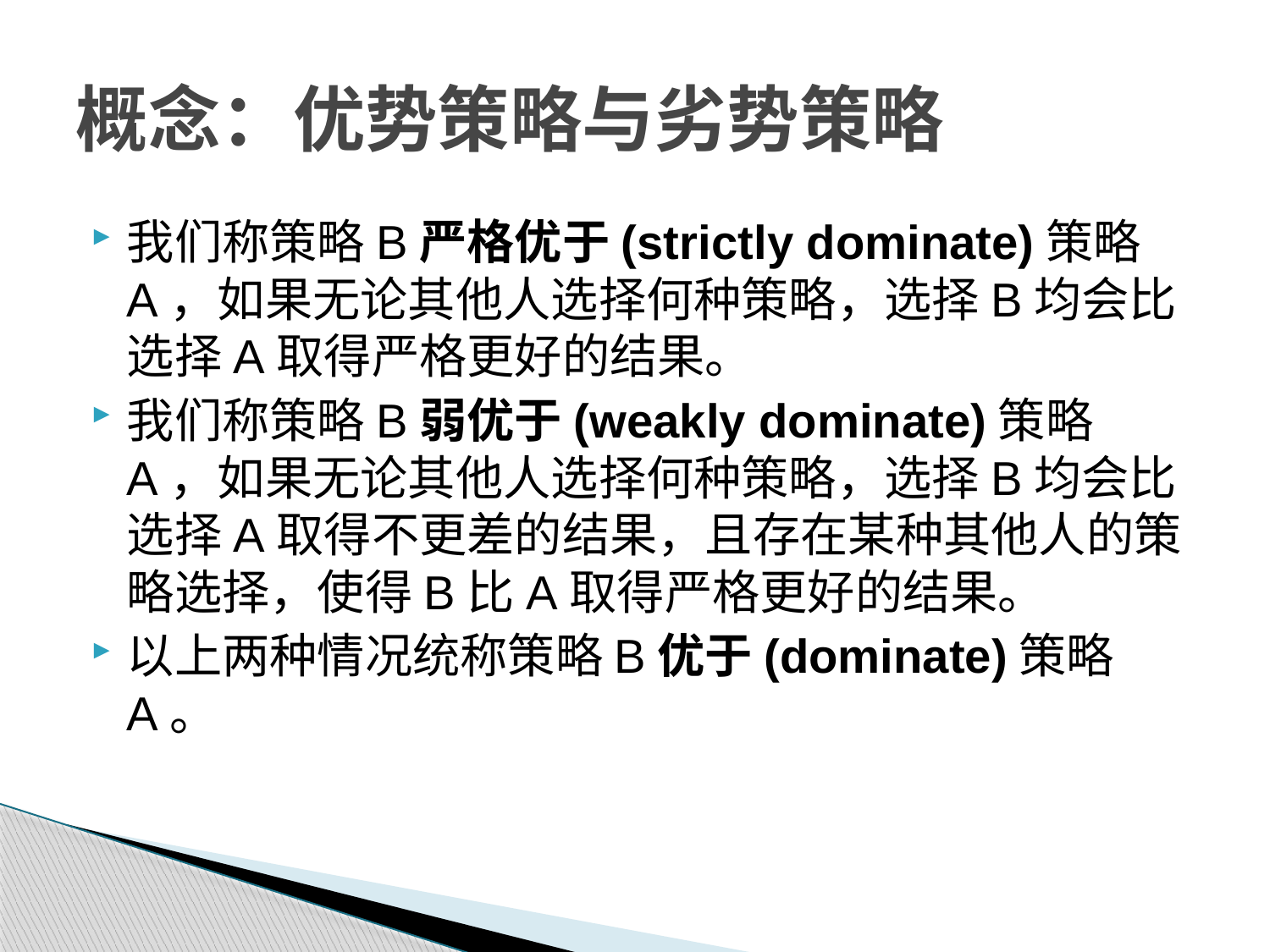

# 概念：优势策略与劣势策略
我们称策略B严格优于(strictly dominate)策略A，如果无论其他人选择何种策略，选择B均会比选择A取得严格更好的结果。
我们称策略B弱优于(weakly dominate)策略A，如果无论其他人选择何种策略，选择B均会比选择A取得不更差的结果，且存在某种其他人的策略选择，使得B比A取得严格更好的结果。
以上两种情况统称策略B优于(dominate)策略A。